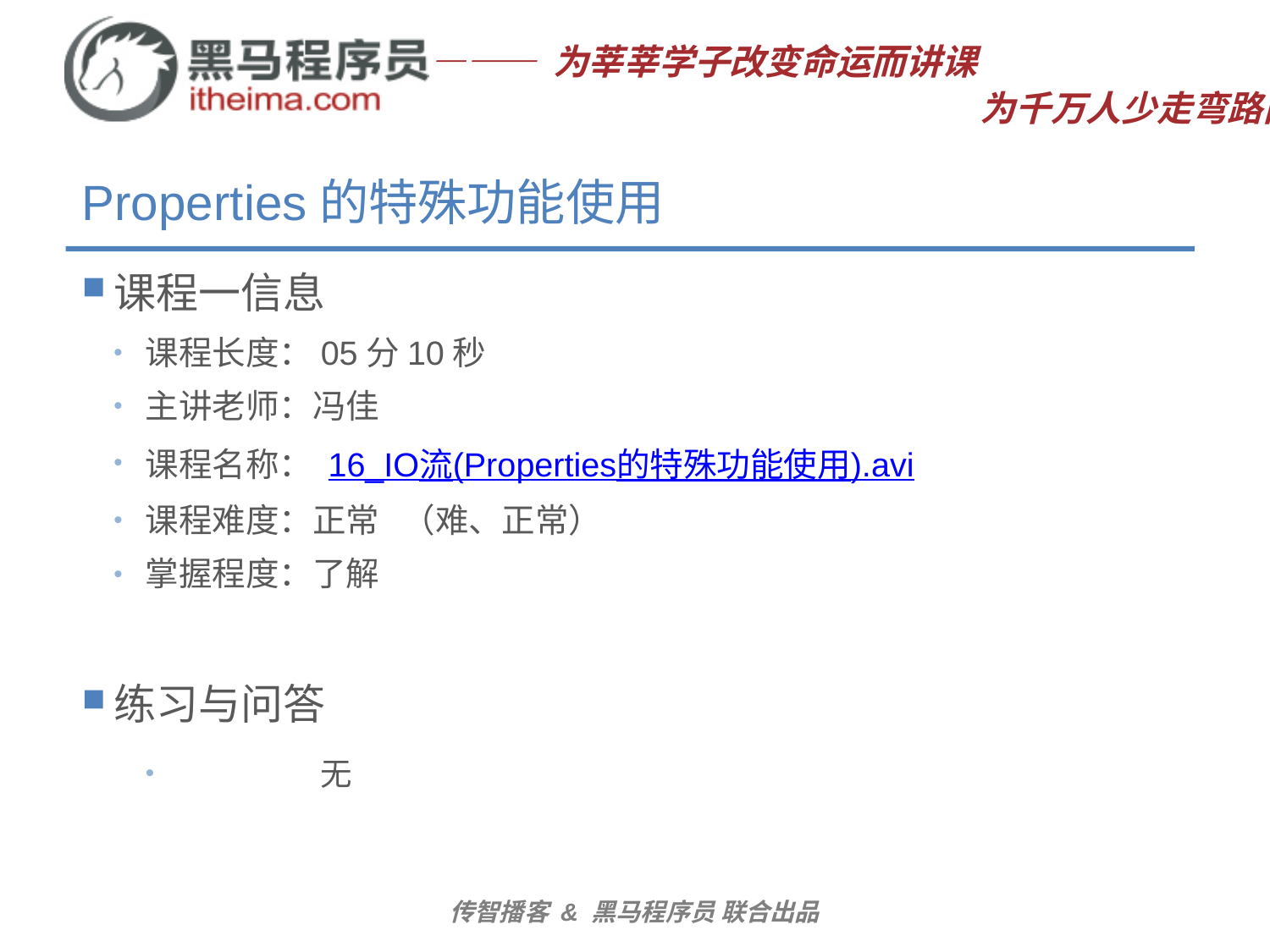

# Properties的特殊功能使用
课程一信息
课程长度：05分10秒
主讲老师：冯佳
课程名称： 16_IO流(Properties的特殊功能使用).avi
课程难度：正常   （难、正常）
掌握程度：了解

练习与问答
	无